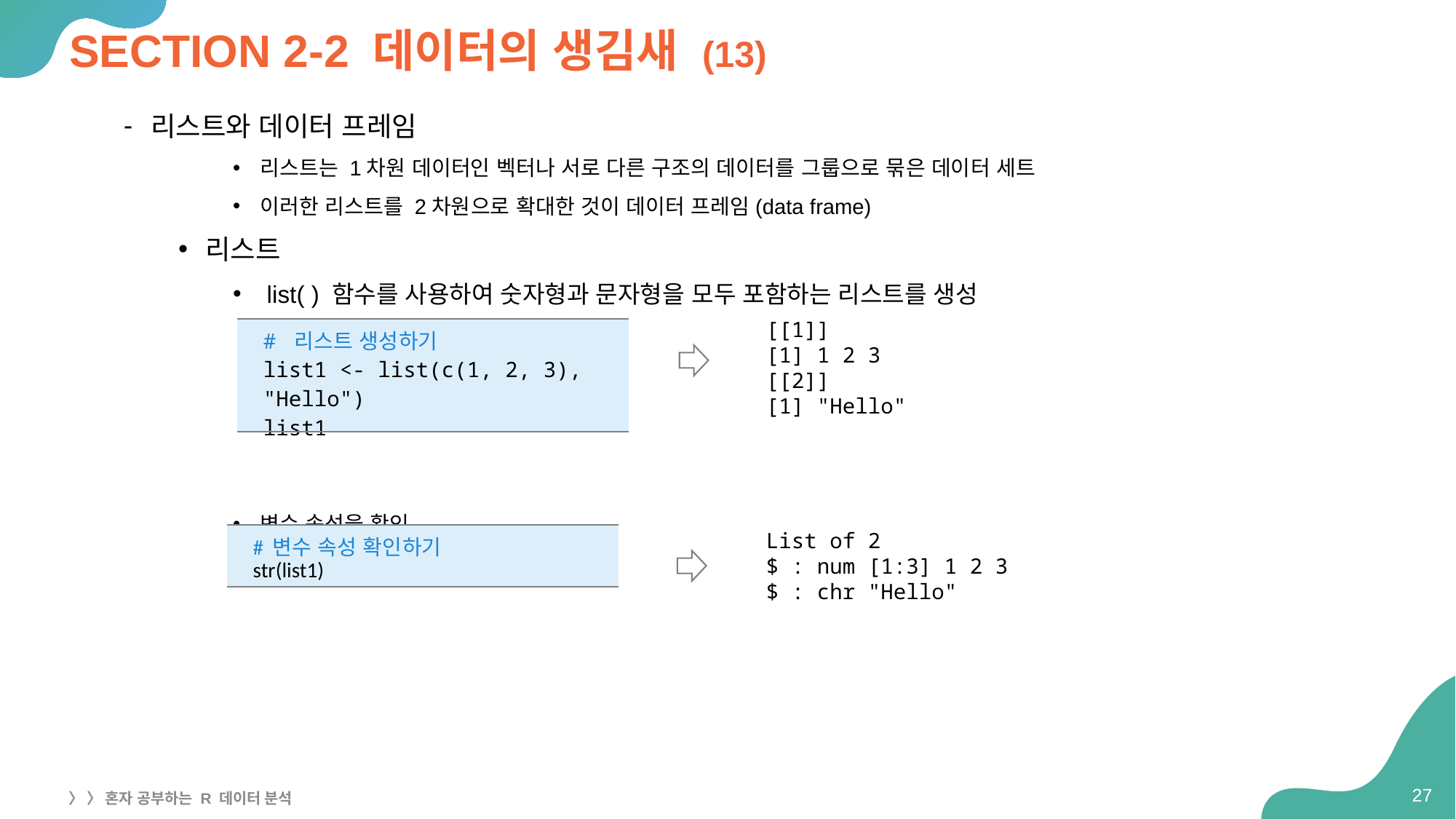

# SECTION 2-2 데이터의 생김새 (13)
리스트와 데이터 프레임
리스트는 1차원 데이터인 벡터나 서로 다른 구조의 데이터를 그룹으로 묶은 데이터 세트
이러한 리스트를 2차원으로 확대한 것이 데이터 프레임(data frame)
리스트
 list( ) 함수를 사용하여 숫자형과 문자형을 모두 포함하는 리스트를 생성

변수 속성을 확인
[[1]]
[1] 1 2 3
[[2]]
[1] "Hello"
| # 리스트 생성하기 list1 <- list(c(1, 2, 3), "Hello") list1 |
| --- |

List of 2
$ : num [1:3] 1 2 3
$ : chr "Hello"
| # 변수 속성 확인하기 str(list1) |
| --- |

27
〉 〉 혼자 공부하는 R 데이터 분석